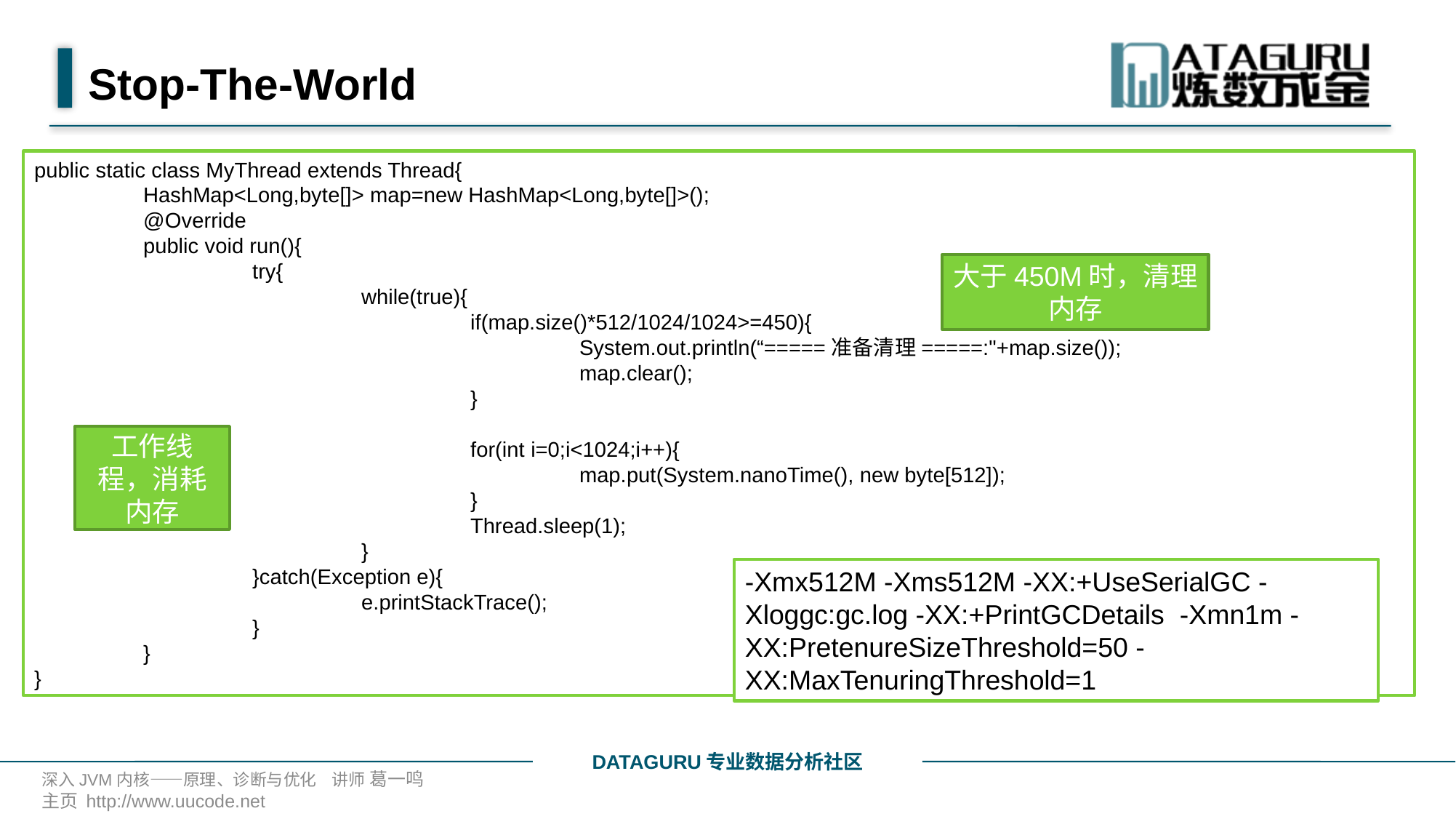

# Stop-The-World
public static class MyThread extends Thread{
	HashMap<Long,byte[]> map=new HashMap<Long,byte[]>();
	@Override
	public void run(){
		try{
			while(true){
				if(map.size()*512/1024/1024>=450){
					System.out.println(“=====准备清理=====:"+map.size());
					map.clear();
				}

				for(int i=0;i<1024;i++){
					map.put(System.nanoTime(), new byte[512]);
				}
				Thread.sleep(1);
			}
		}catch(Exception e){
			e.printStackTrace();
		}
	}
}
大于450M时，清理内存
工作线程，消耗内存
-Xmx512M -Xms512M -XX:+UseSerialGC -Xloggc:gc.log -XX:+PrintGCDetails  -Xmn1m -XX:PretenureSizeThreshold=50 -XX:MaxTenuringThreshold=1